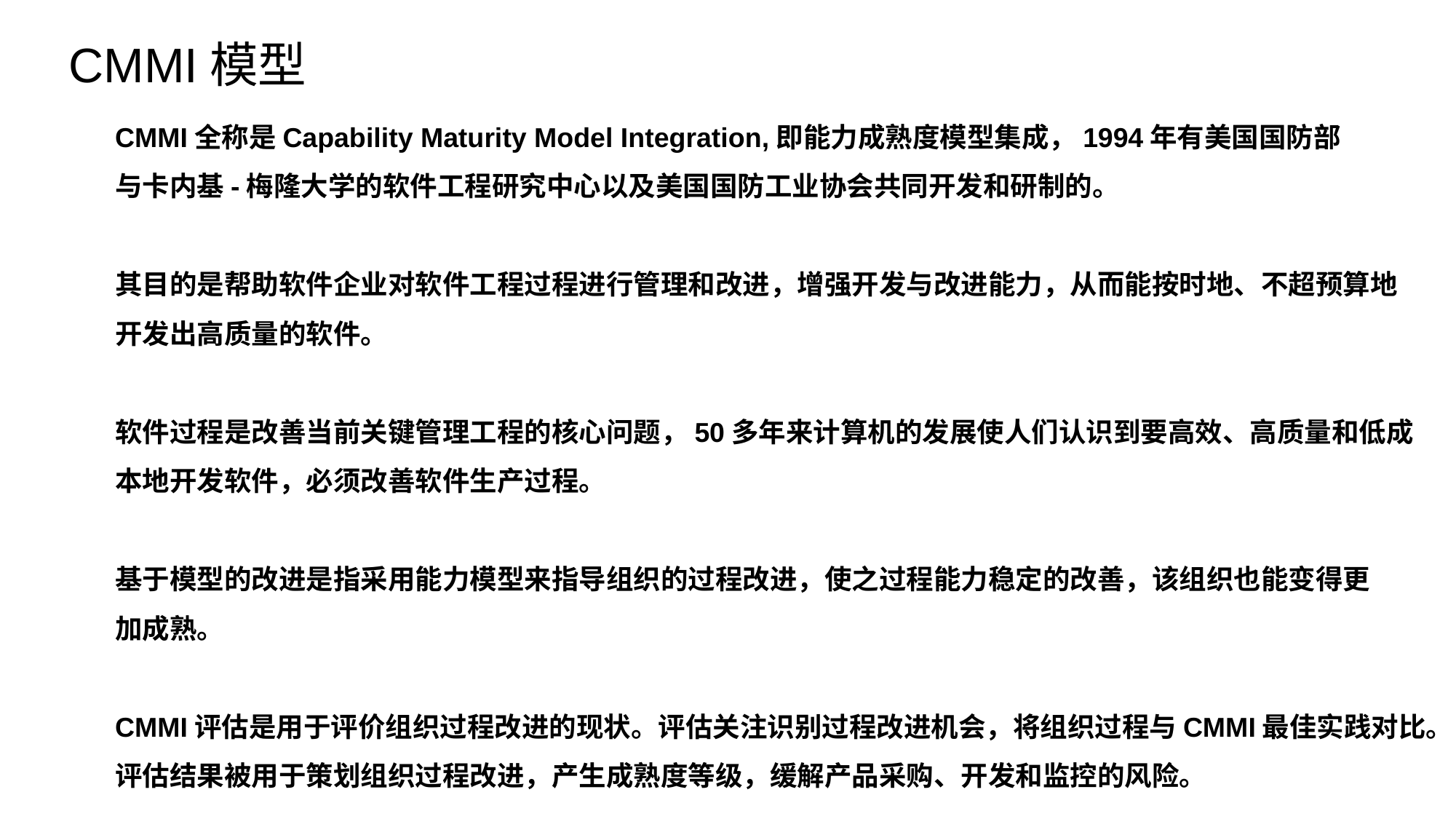

CMMI模型
CMMI全称是Capability Maturity Model Integration,即能力成熟度模型集成，1994年有美国国防部
与卡内基-梅隆大学的软件工程研究中心以及美国国防工业协会共同开发和研制的。

其目的是帮助软件企业对软件工程过程进行管理和改进，增强开发与改进能力，从而能按时地、不超预算地
开发出高质量的软件。

软件过程是改善当前关键管理工程的核心问题，50多年来计算机的发展使人们认识到要高效、高质量和低成
本地开发软件，必须改善软件生产过程。

基于模型的改进是指采用能力模型来指导组织的过程改进，使之过程能力稳定的改善，该组织也能变得更
加成熟。

CMMI评估是用于评价组织过程改进的现状。评估关注识别过程改进机会，将组织过程与CMMI最佳实践对比。
评估结果被用于策划组织过程改进，产生成熟度等级，缓解产品采购、开发和监控的风险。